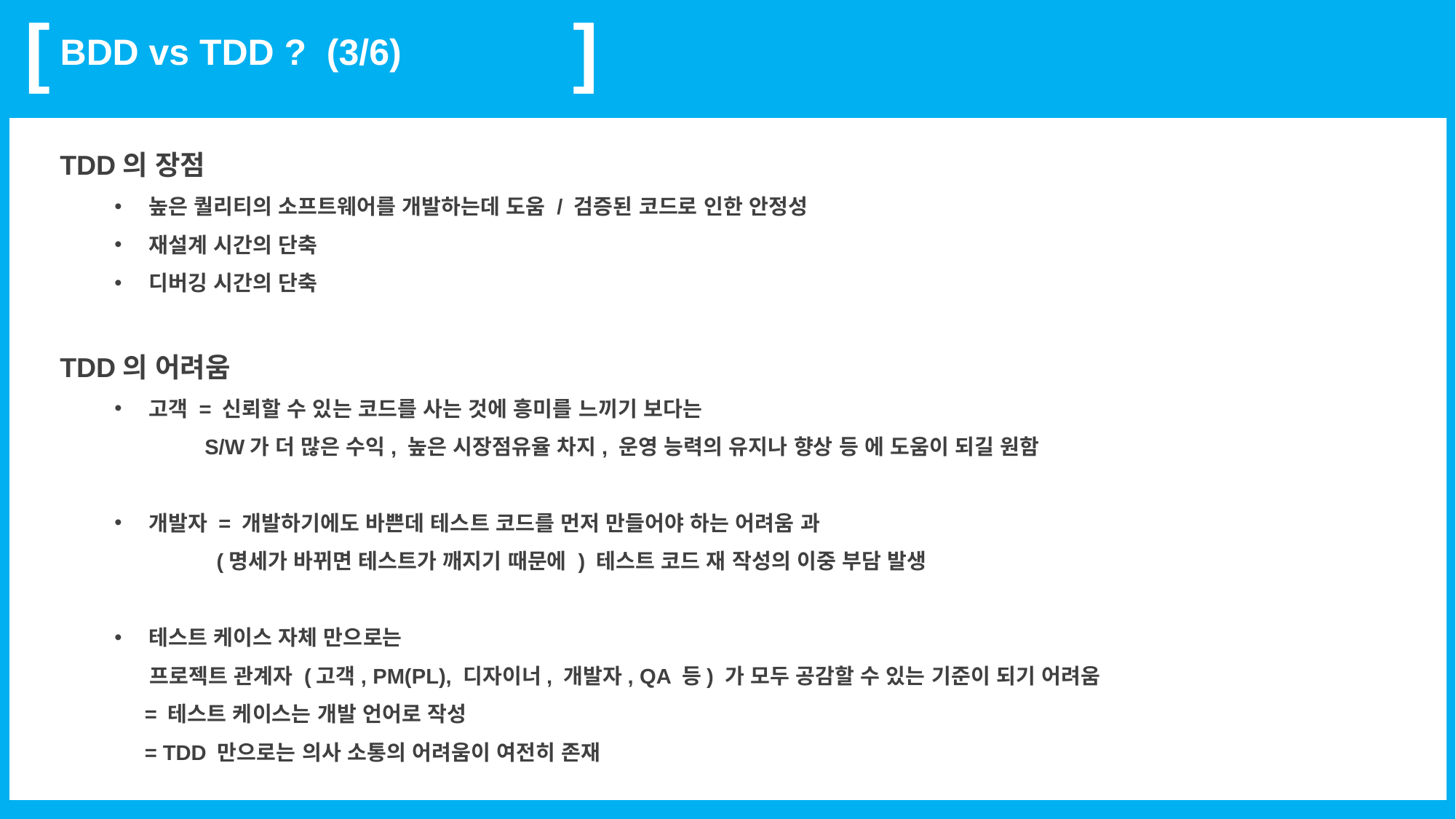

[
# BDD vs TDD ?  (3/6)
]

TDD의 장점
높은 퀄리티의 소프트웨어를 개발하는데 도움 / 검증된 코드로 인한 안정성
재설계 시간의 단축
디버깅 시간의 단축

TDD의 어려움
고객 = 신뢰할 수 있는 코드를 사는 것에 흥미를 느끼기 보다는
               S/W가 더 많은 수익, 높은 시장점유율 차지, 운영 능력의 유지나 향상 등 에 도움이 되길 원함

개발자 = 개발하기에도 바쁜데 테스트 코드를 먼저 만들어야 하는 어려움 과
                 (명세가 바뀌면 테스트가 깨지기 때문에 ) 테스트 코드 재 작성의 이중 부담 발생

테스트 케이스 자체 만으로는
     프로젝트 관계자 (고객, PM(PL), 디자이너, 개발자, QA 등) 가 모두 공감할 수 있는 기준이 되기 어려움
     = 테스트 케이스는 개발 언어로 작성
     = TDD 만으로는 의사 소통의 어려움이 여전히 존재